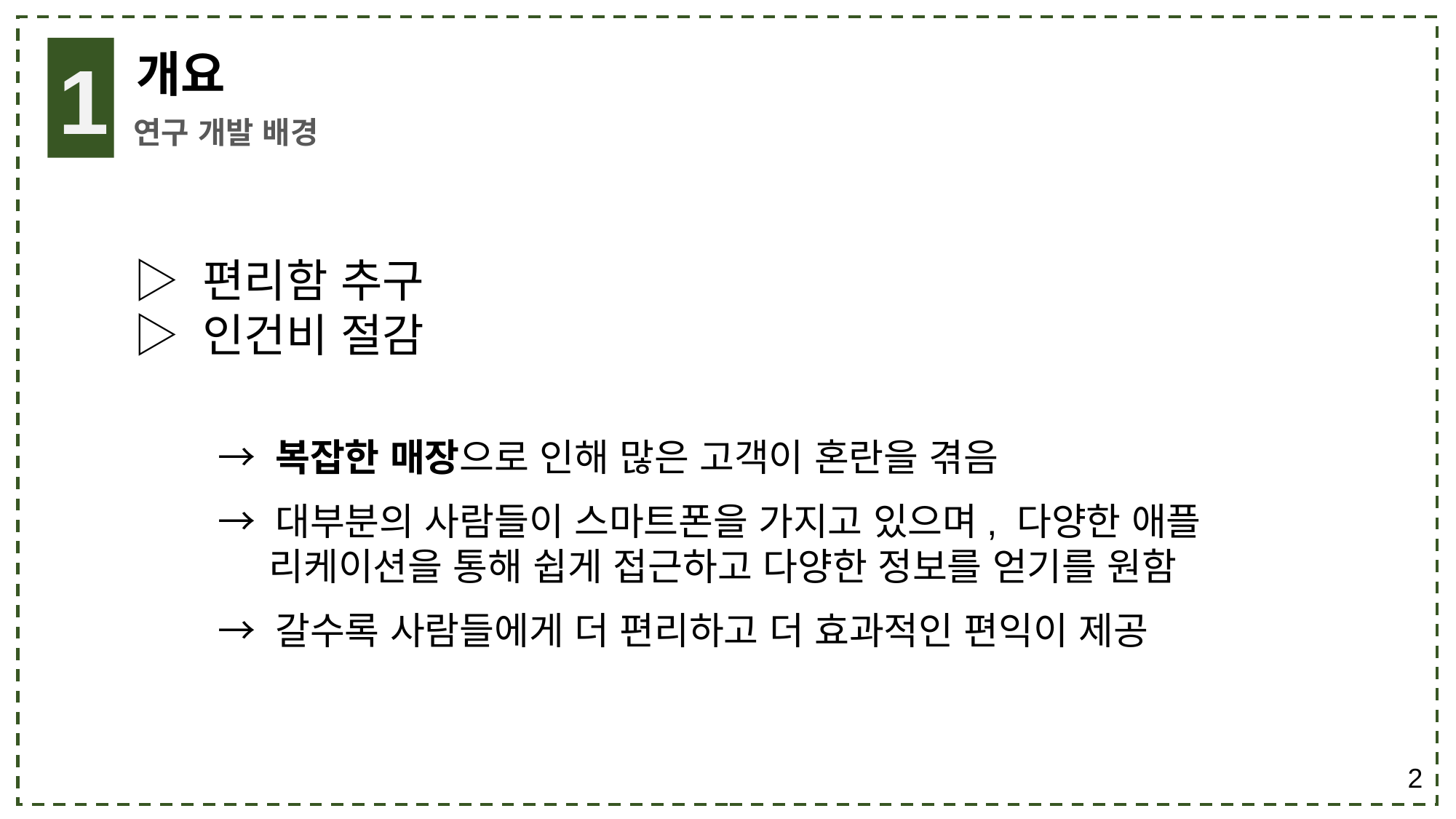

1
개요
연구 개발 배경
▷ 편리함 추구
▷ 인건비 절감

        → 복잡한 매장으로 인해 많은 고객이 혼란을 겪음

        → 대부분의 사람들이 스마트폰을 가지고 있으며, 다양한 애플
            리케이션을 통해 쉽게 접근하고 다양한 정보를 얻기를 원함

        → 갈수록 사람들에게 더 편리하고 더 효과적인 편익이 제공
2